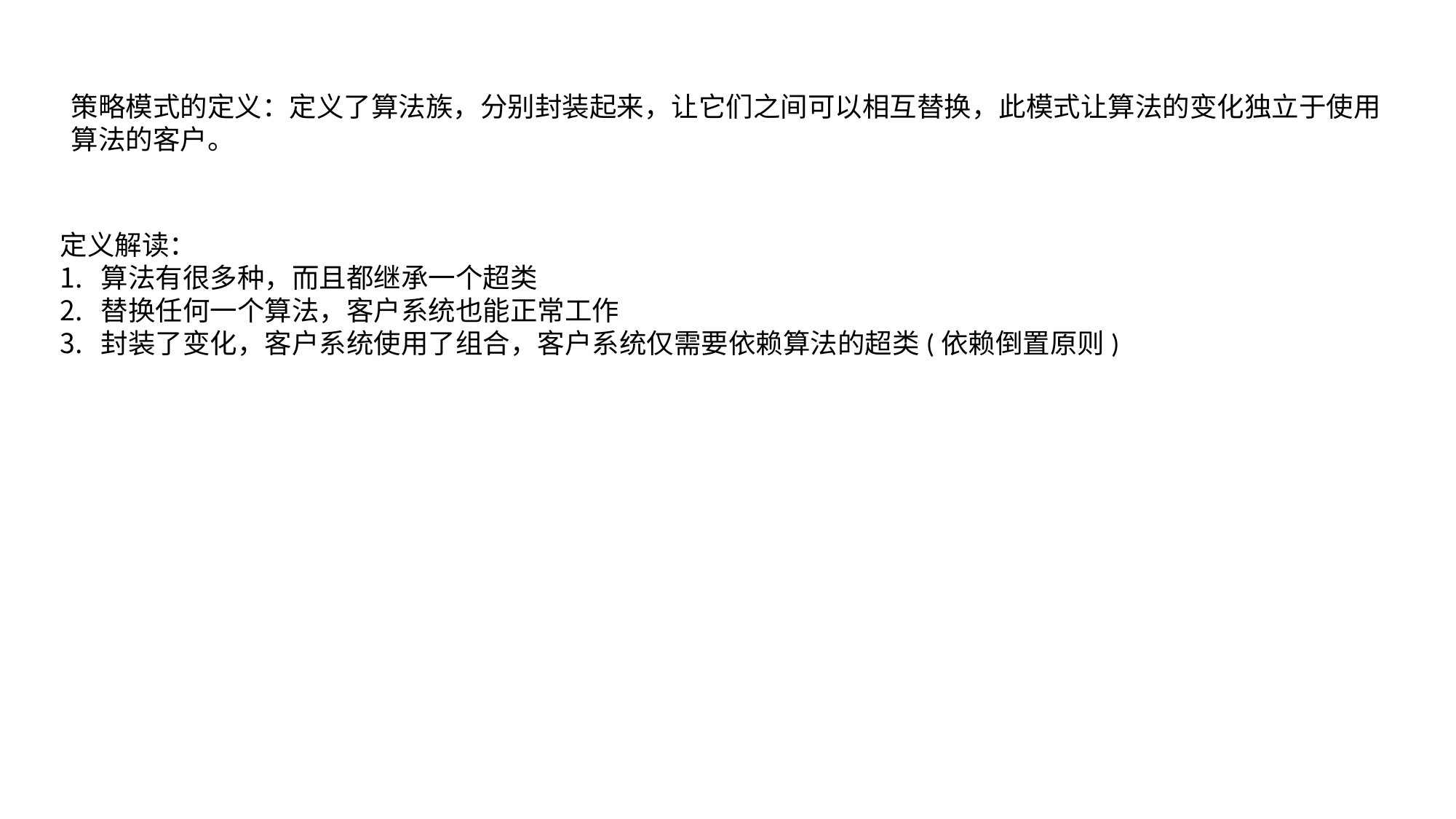

策略模式的定义：定义了算法族，分别封装起来，让它们之间可以相互替换，此模式让算法的变化独立于使用
算法的客户。
定义解读：
算法有很多种，而且都继承一个超类
替换任何一个算法，客户系统也能正常工作
封装了变化，客户系统使用了组合，客户系统仅需要依赖算法的超类(依赖倒置原则)